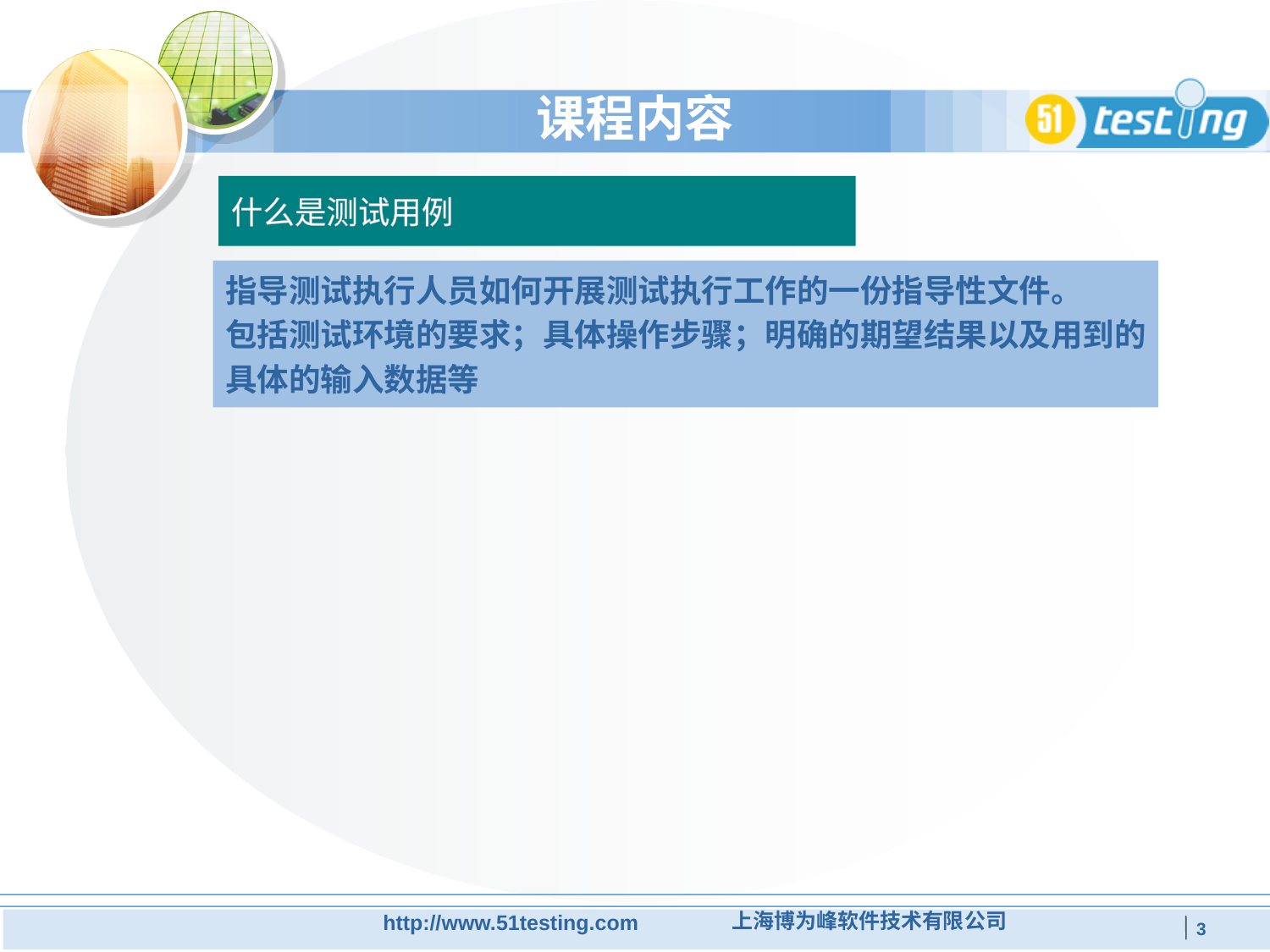

# 课程内容
什么是测试用例
指导测试执行人员如何开展测试执行工作的一份指导性文件。
包括测试环境的要求；具体操作步骤；明确的期望结果以及用到的
具体的输入数据等